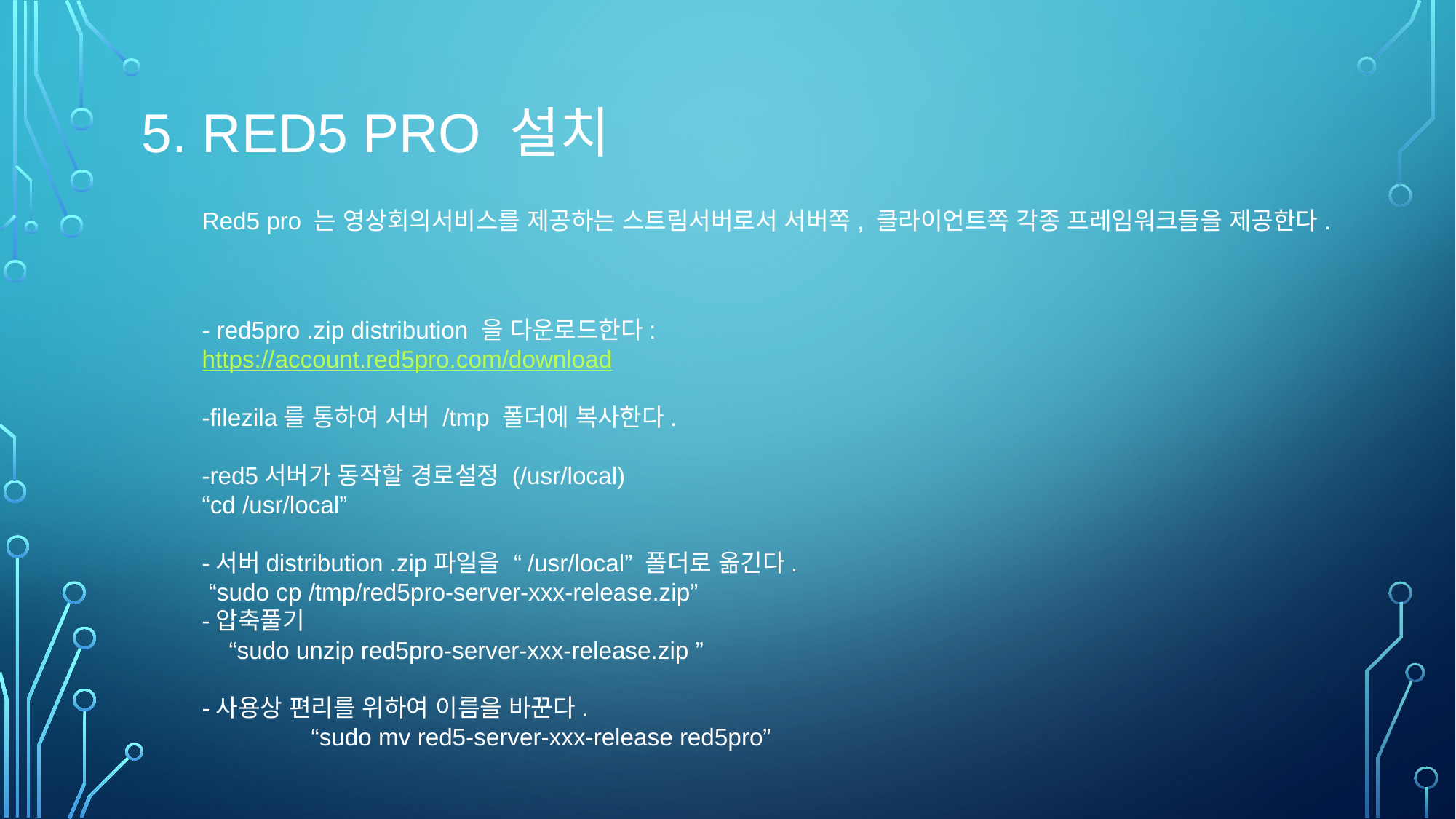

# 5. RED5 PRO 설치
Red5 pro 는 영상회의서비스를 제공하는 스트림서버로서 서버쪽, 클라이언트쪽 각종 프레임워크들을 제공한다.
- red5pro .zip distribution 을 다운로드한다:
	https://account.red5pro.com/download

-filezila를 통하여 서버 /tmp 폴더에 복사한다.

-red5서버가 동작할 경로설정 (/usr/local)
“cd /usr/local”

-서버distribution .zip파일을  “/usr/local” 폴더로 옮긴다.
 “sudo cp /tmp/red5pro-server-xxx-release.zip”
-압축풀기
    “sudo unzip red5pro-server-xxx-release.zip ”

-사용상 편리를 위하여 이름을 바꾼다.
	“sudo mv red5-server-xxx-release red5pro”